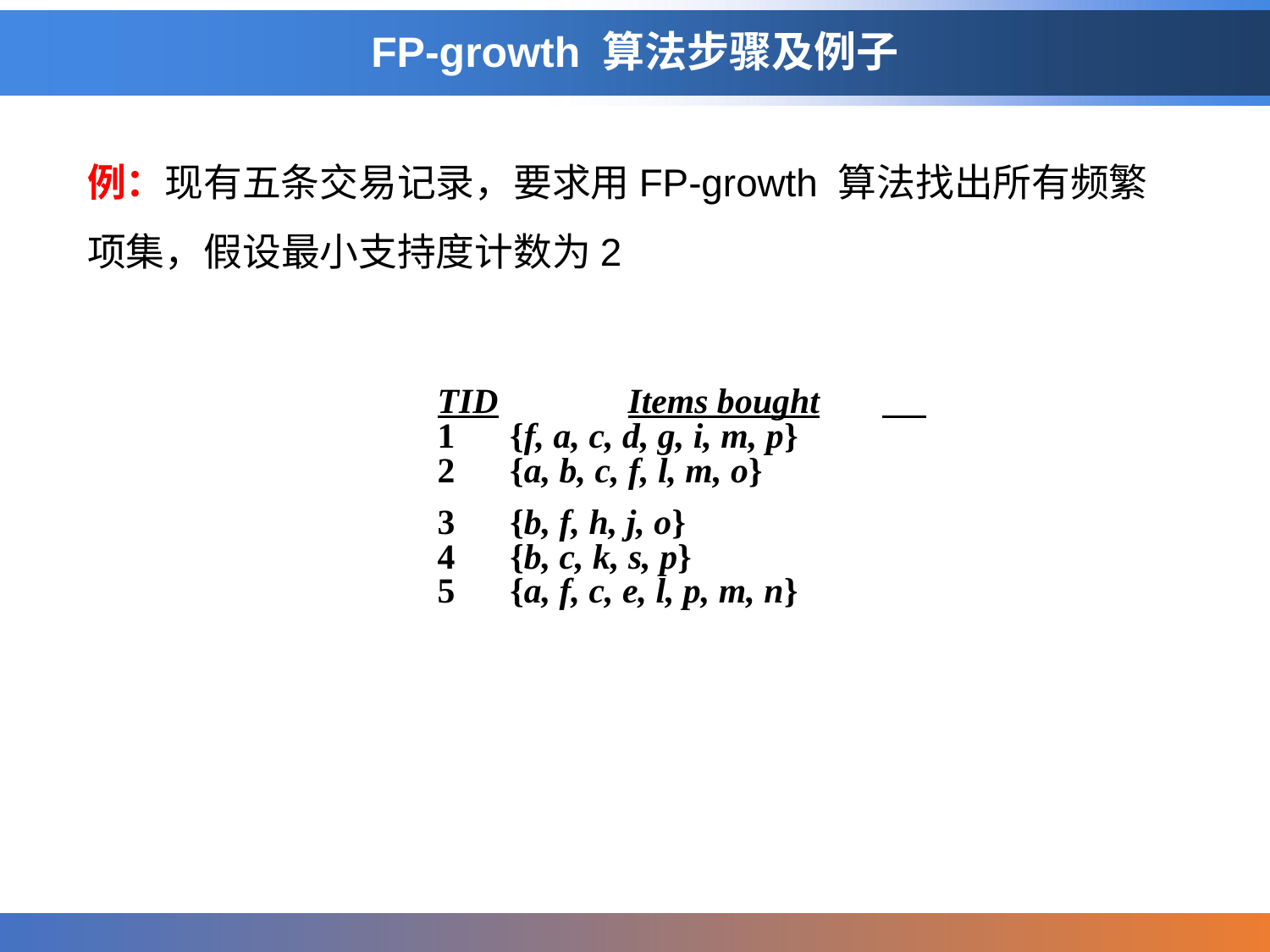

# FP-growth 算法步骤及例子
例：现有五条交易记录，要求用FP-growth 算法找出所有频繁项集，假设最小支持度计数为2

TID		Items bought
1	 {f, a, c, d, g, i, m, p}
2	 {a, b, c, f, l, m, o}
3	 {b, f, h, j, o}
4	 {b, c, k, s, p}
5	 {a, f, c, e, l, p, m, n}